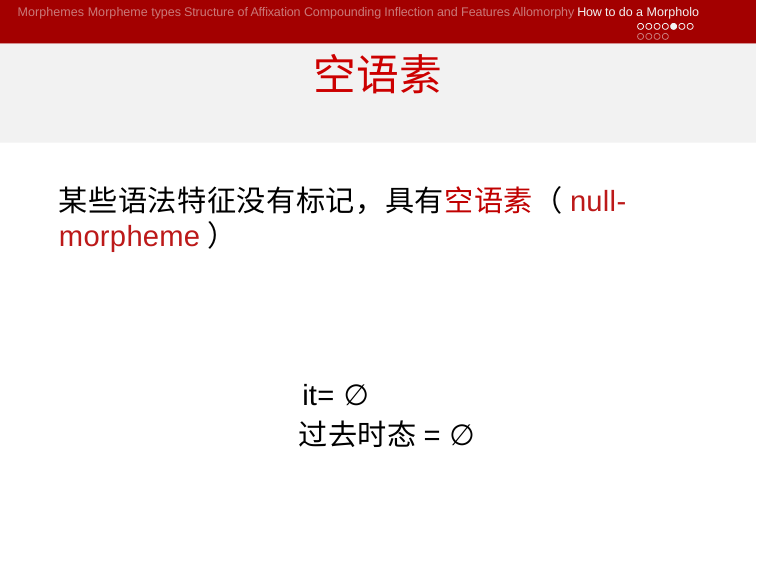

Morphemes Morpheme types Structure of Affixation Compounding Inflection and Features Allomorphy How to do a Morpholo
# 空语素
某些语法特征没有标记，具有空语素（null-morpheme）
 it= ∅
过去时态= ∅